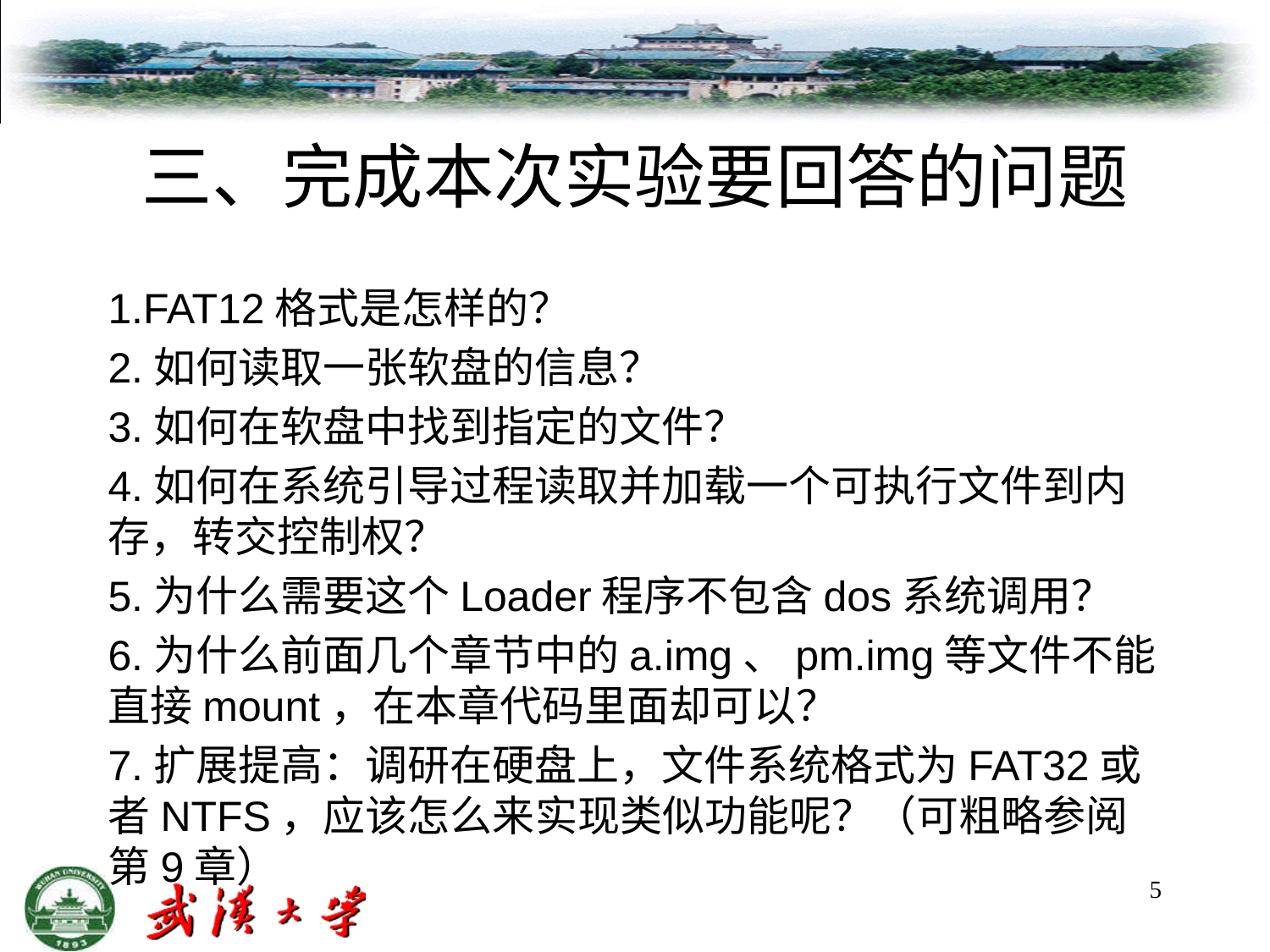

# 三、完成本次实验要回答的问题
1.FAT12格式是怎样的？
2.如何读取一张软盘的信息？
3.如何在软盘中找到指定的文件？
4.如何在系统引导过程读取并加载一个可执行文件到内存，转交控制权？
5.为什么需要这个Loader程序不包含dos系统调用？
6.为什么前面几个章节中的a.img、pm.img等文件不能直接mount，在本章代码里面却可以？
7.扩展提高：调研在硬盘上，文件系统格式为FAT32或者NTFS，应该怎么来实现类似功能呢？（可粗略参阅第9章）
5